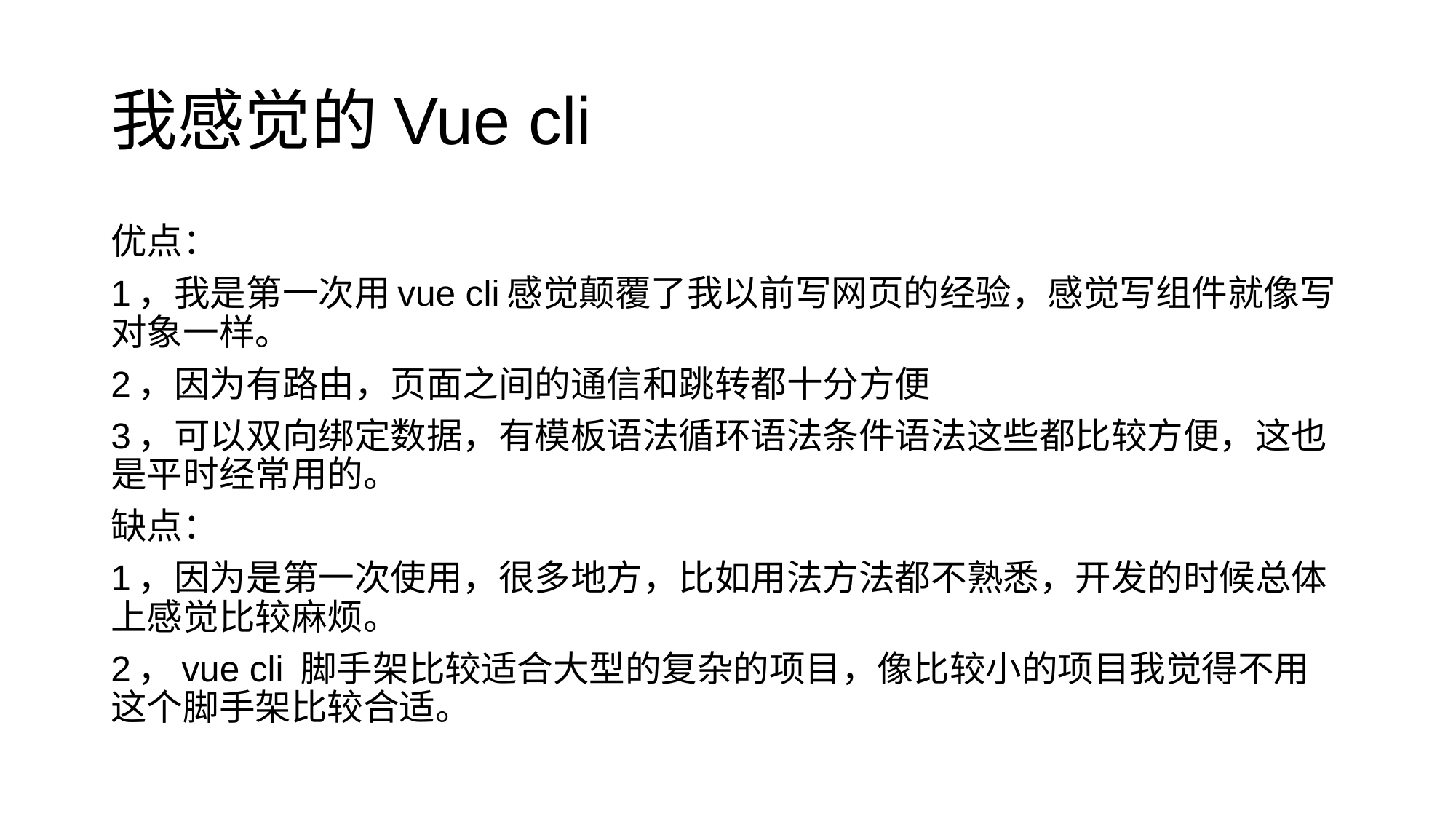

# 我感觉的Vue cli
优点：
1，我是第一次用vue cli感觉颠覆了我以前写网页的经验，感觉写组件就像写对象一样。
2，因为有路由，页面之间的通信和跳转都十分方便
3，可以双向绑定数据，有模板语法循环语法条件语法这些都比较方便，这也是平时经常用的。
缺点：
1，因为是第一次使用，很多地方，比如用法方法都不熟悉，开发的时候总体上感觉比较麻烦。
2，vue cli 脚手架比较适合大型的复杂的项目，像比较小的项目我觉得不用这个脚手架比较合适。